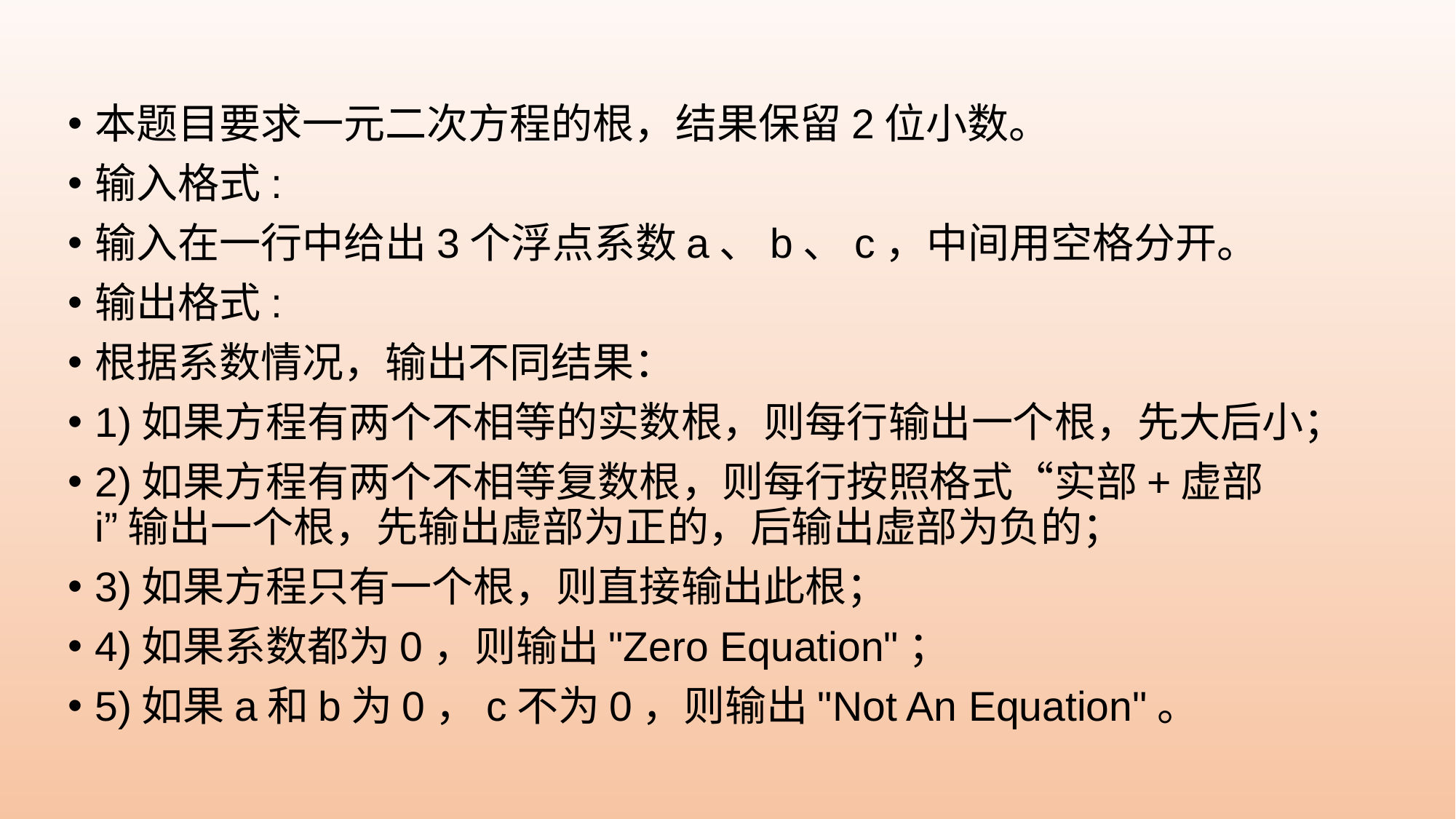

本题目要求一元二次方程的根，结果保留2位小数。
输入格式:
输入在一行中给出3个浮点系数a、b、c，中间用空格分开。
输出格式:
根据系数情况，输出不同结果：
1)如果方程有两个不相等的实数根，则每行输出一个根，先大后小；
2)如果方程有两个不相等复数根，则每行按照格式“实部+虚部i”输出一个根，先输出虚部为正的，后输出虚部为负的；
3)如果方程只有一个根，则直接输出此根；
4)如果系数都为0，则输出"Zero Equation"；
5)如果a和b为0，c不为0，则输出"Not An Equation"。